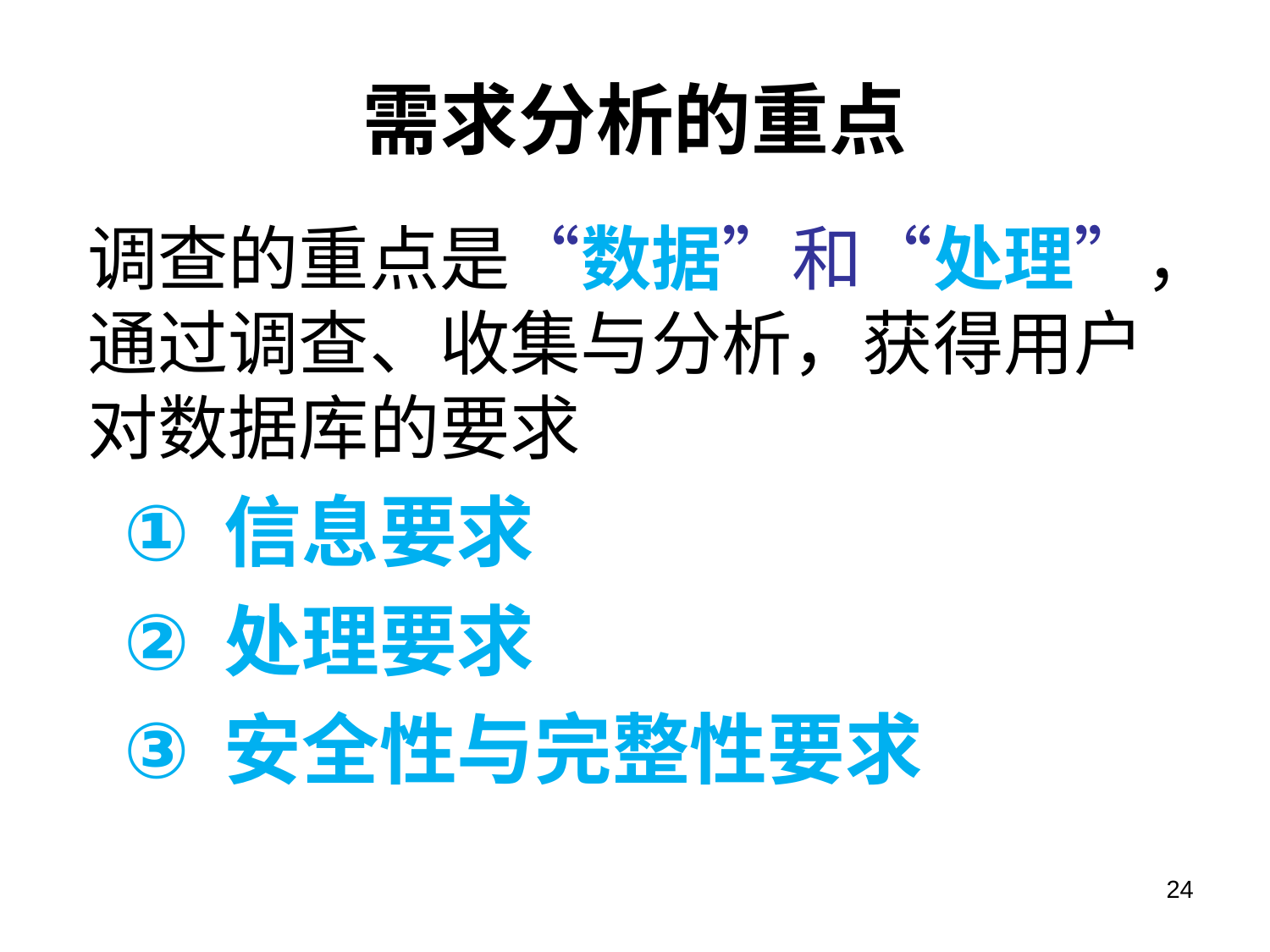

# 需求分析的重点
调查的重点是“数据”和“处理”，通过调查、收集与分析，获得用户对数据库的要求
信息要求
处理要求
安全性与完整性要求

24